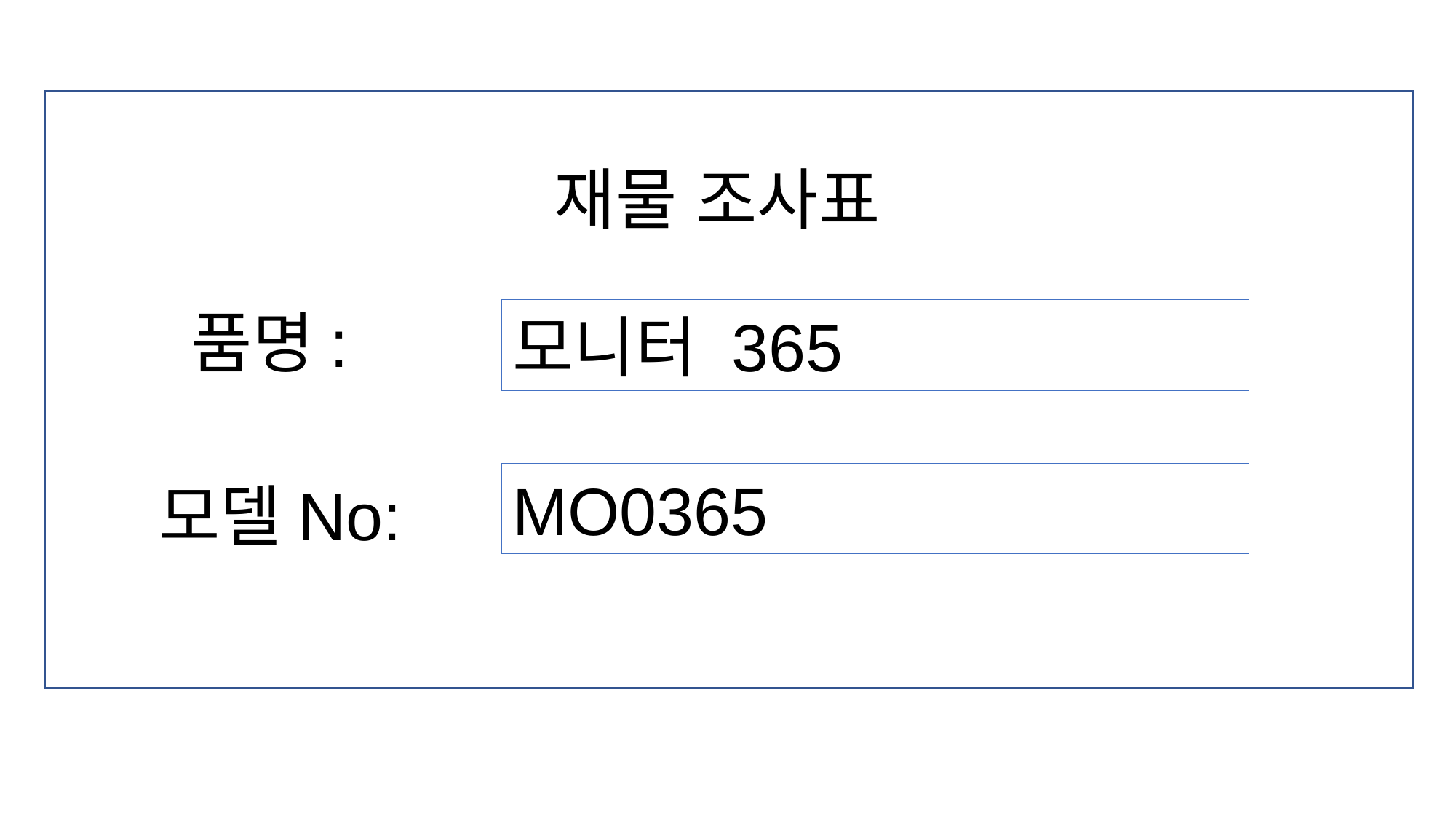

재물 조사표
품명:
모니터 365
MO0365
모델No: